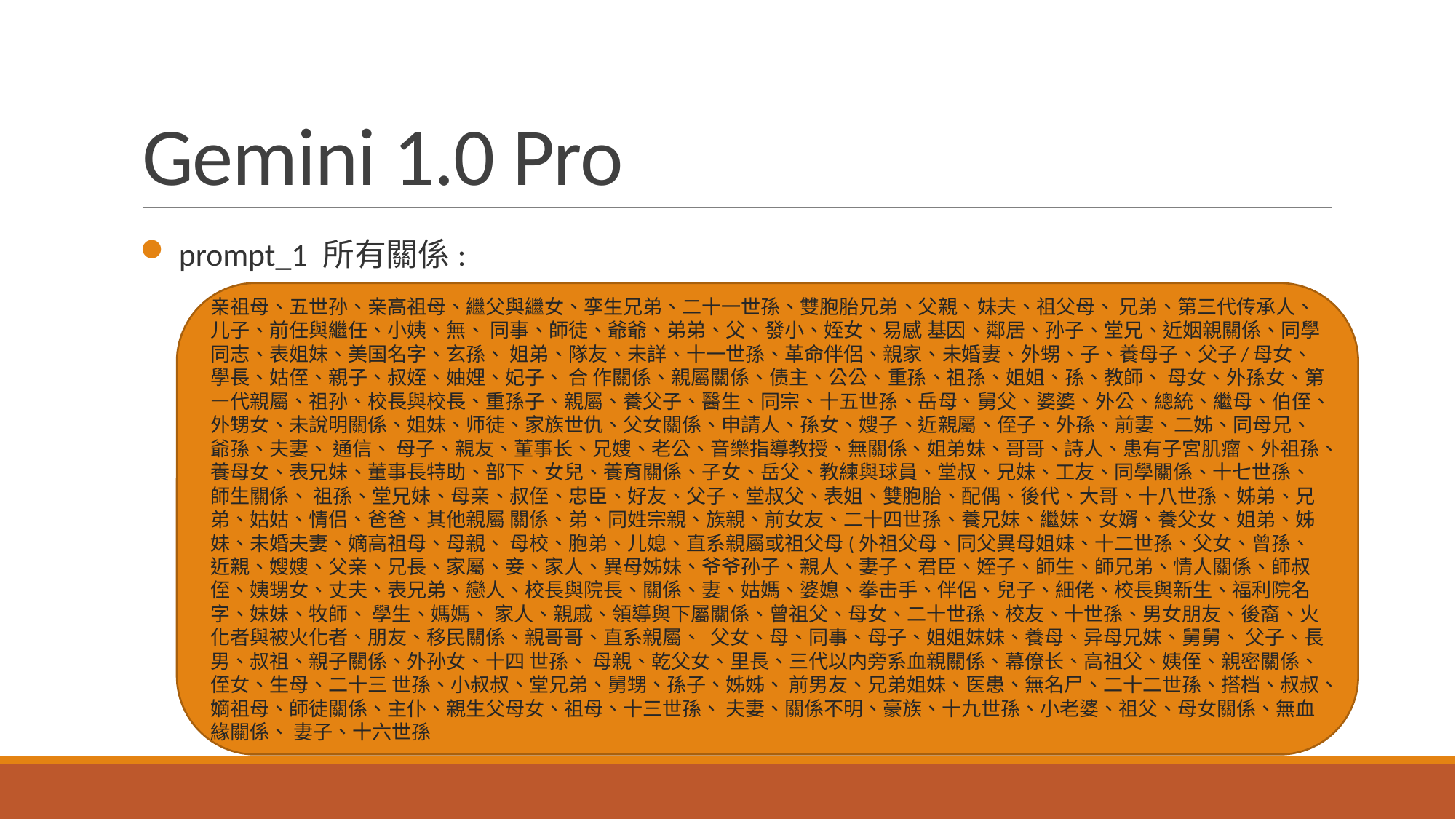

# Gemini 1.0 Pro
 prompt_1 所有關係:

亲祖母、五世孙、亲高祖母、繼父與繼女、孪生兄弟、二十一世孫、雙胞胎兄弟、父親、妹夫、祖父母、 兄弟、第三代传承人、儿子、前任與繼任、小姨、無、 同事、師徒、爺爺、弟弟、父、發小、姪女、易感 基因、鄰居、孙子、堂兄、近姻親關係、同學同志、表姐妹、美国名字、玄孫、 姐弟、隊友、未詳、十一世孫、革命伴侶、親家、未婚妻、外甥、子、養母子、父子/母女、學長、姑侄、親子、叔姪、妯娌、妃子、 合 作關係、親屬關係、债主、公公、重孫、祖孫、姐姐、孫、教師、 母女、外孫女、第—代親屬、祖孙、校長與校長、重孫子、親屬、養父子、醫生、同宗、十五世孫、岳母、舅父、婆婆、外公、總統、繼母、伯侄、外甥女、未說明關係、姐妹、师徒、家族世仇、父女關係、申請人、孫女、嫂子、近親屬、侄子、外孫、前妻、二姊、同母兄、爺孫、夫妻、 通信、 母子、親友、董事长、兄嫂、老公、音樂指導教授、無關係、姐弟妹、哥哥、詩人、患有子宮肌瘤、外祖孫、養母女、表兄妹、董事長特助、部下、女兒、養育關係、子女、岳父、教練與球員、堂叔、兄妹、工友、同學關係、十七世孫、師生關係、 祖孫、堂兄妹、母亲、叔侄、忠臣、好友、父子、堂叔父、表姐、雙胞胎、配偶、後代、大哥、十八世孫、姊弟、兄弟、姑姑、情侣、爸爸、其他親屬 關係、弟、同姓宗親、族親、前女友、二十四世孫、養兄妹、繼妹、女婿、養父女、姐弟、姊妹、未婚夫妻、嫡高祖母、母親、 母校、胞弟、儿媳、直系親屬或祖父母(外祖父母、同父異母姐妹、十二世孫、父女、曾孫、近親、嫂嫂、父亲、兄長、家屬、妾、家人、異母姊妹、爷爷孙子、親人、妻子、君臣、姪子、師生、師兄弟、情人關係、師叔侄、姨甥女、丈夫、表兄弟、戀人、校長與院長、關係、妻、姑媽、婆媳、拳击手、伴侶、兒子、細佬、校長與新生、福利院名字、妹妹、牧師、 學生、媽媽、 家人、親戚、領導與下屬關係、曾祖父、母女、二十世孫、校友、十世孫、男女朋友、後裔、火化者與被火化者、朋友、移民關係、親哥哥、直系親屬、  父女、母、同事、母子、姐姐妹妹、養母、异母兄妹、舅舅、 父子、長男、叔祖、親子關係、外孙女、十四 世孫、 母親、乾父女、里長、三代以内旁系血親關係、幕僚长、高祖父、姨侄、親密關係、侄女、生母、二十三 世孫、小叔叔、堂兄弟、舅甥、孫子、姊姊、 前男友、兄弟姐妹、医患、無名尸、二十二世孫、搭档、叔叔、嫡祖母、師徒關係、主仆、親生父母女、祖母、十三世孫、 夫妻、關係不明、豪族、十九世孫、小老婆、祖父、母女關係、無血緣關係、 妻子、十六世孫